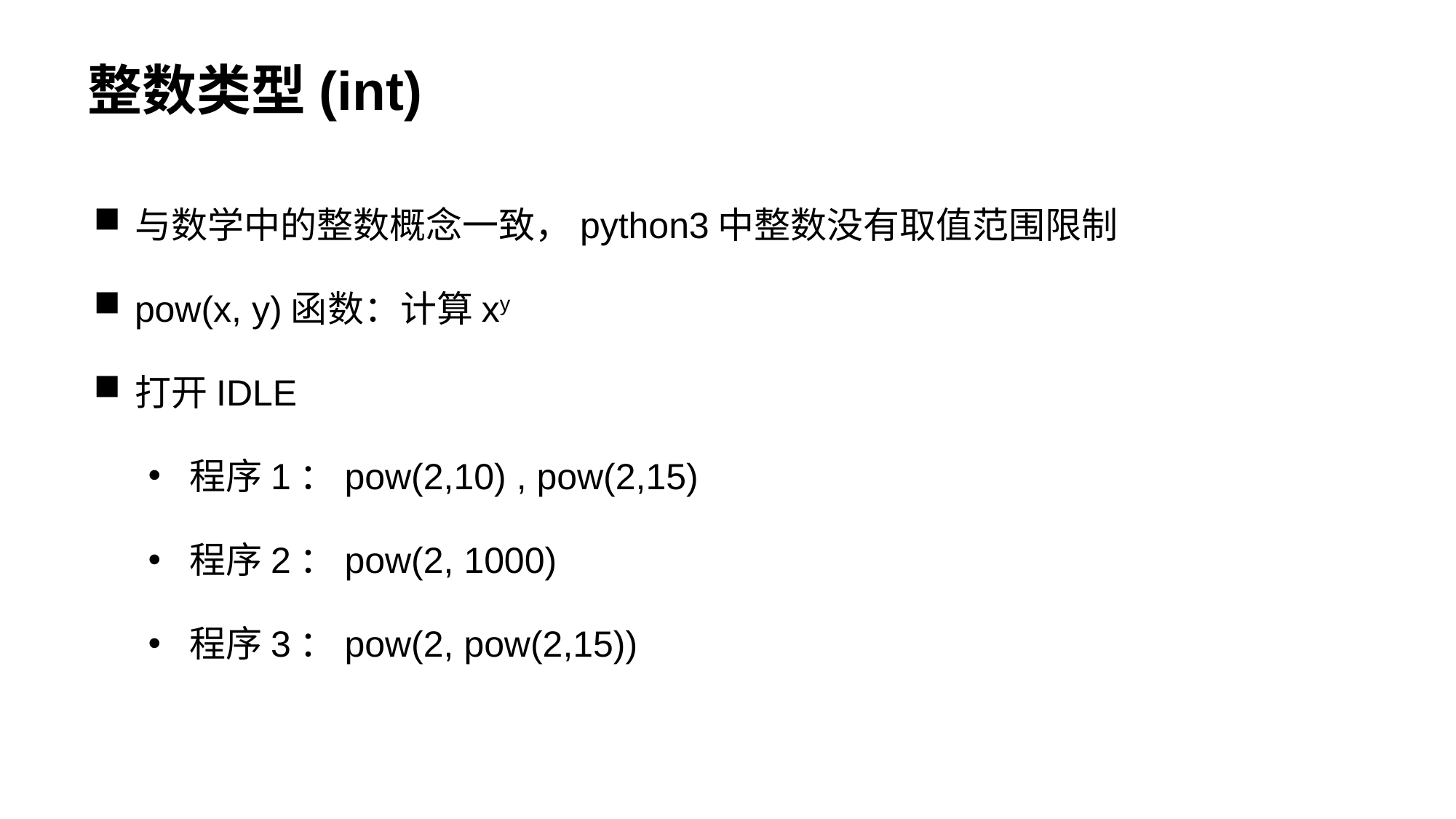

整数类型(int)
与数学中的整数概念一致，python3中整数没有取值范围限制
pow(x, y)函数：计算xy
打开IDLE
程序1：pow(2,10) , pow(2,15)
程序2：pow(2, 1000)
程序3：pow(2, pow(2,15))